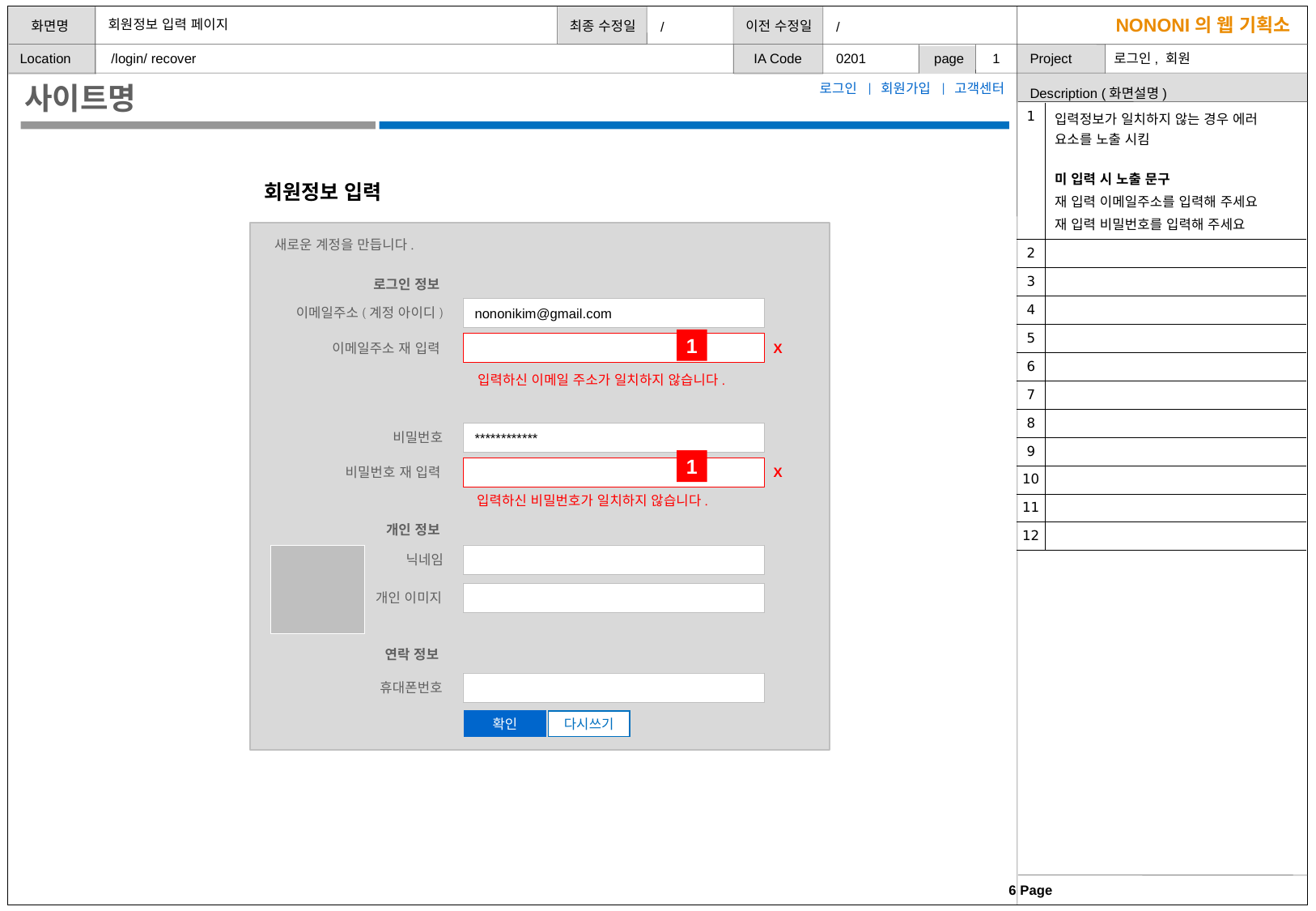

회원정보 입력 페이지
/
/
/login/ recover
0201
1
사이트명
로그인  |  회원가입  |  고객센터
| 1 | 입력정보가 일치하지 않는 경우 에러 요소를 노출 시킴 미 입력 시 노출 문구 재 입력 이메일주소를 입력해 주세요 재 입력 비밀번호를 입력해 주세요 |
| --- | --- |
| 2 |  |
| 3 |  |
| 4 |  |
| 5 |  |
| 6 |  |
| 7 |  |
| 8 |  |
| 9 |  |
| 10 |  |
| 11 |  |
| 12 |  |

회원정보 입력

새로운 계정을 만듭니다.
로그인 정보
nononikim@gmail.com
이메일주소(계정 아이디)
1

이메일주소 재 입력
X
입력하신 이메일 주소가 일치하지 않습니다.
************
비밀번호
1

비밀번호 재 입력
X
입력하신 비밀번호가 일치하지 않습니다.
개인 정보

닉네임

개인 이미지
연락 정보

휴대폰번호
확인
다시쓰기